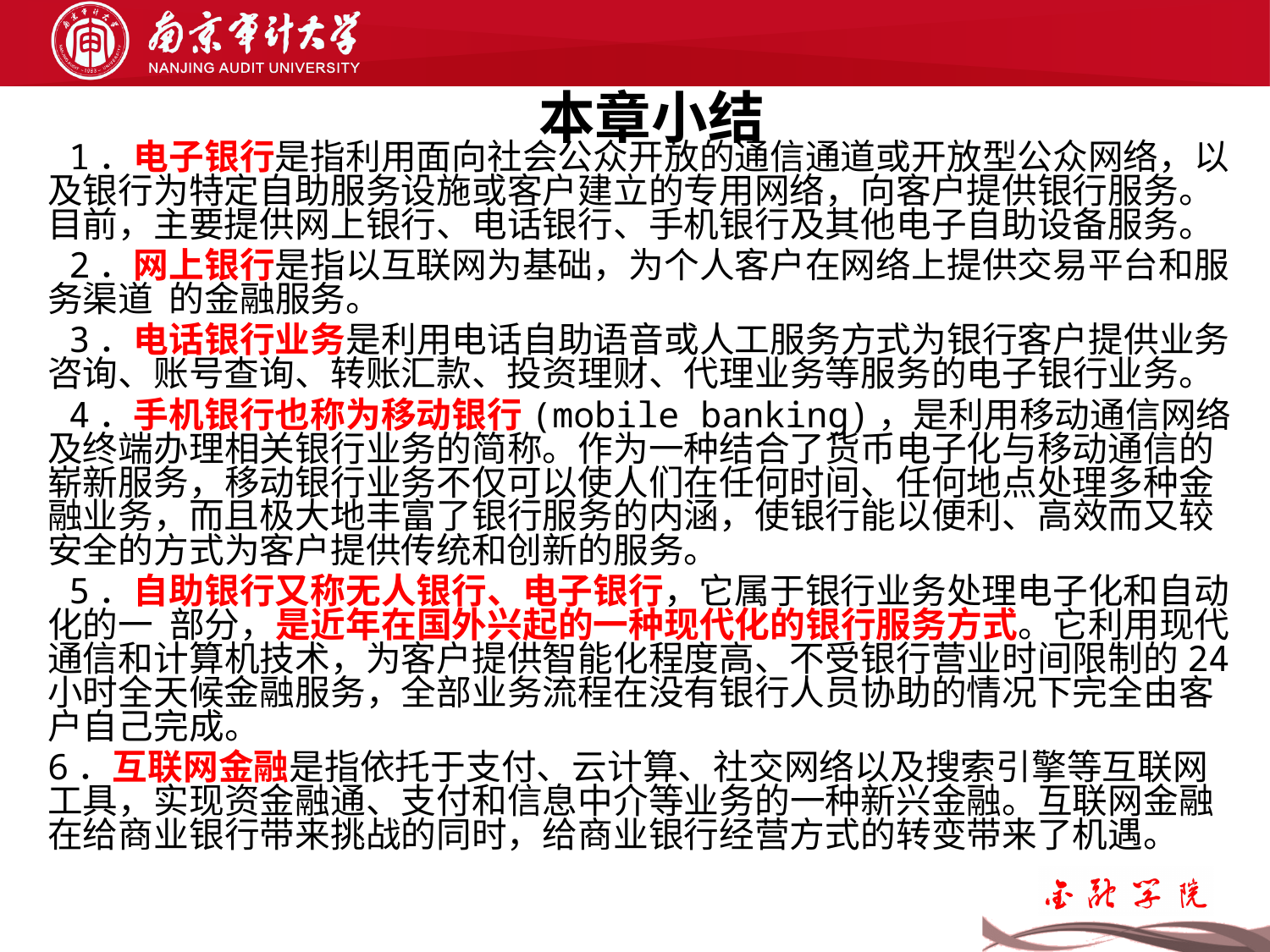

# 本章小结
 1．电子银行是指利用面向社会公众开放的通信通道或开放型公众网络，以及银行为特定自助服务设施或客户建立的专用网络，向客户提供银行服务。目前，主要提供网上银行、电话银行、手机银行及其他电子自助设备服务。
 2．网上银行是指以互联网为基础，为个人客户在网络上提供交易平台和服务渠道  的金融服务。
 3．电话银行业务是利用电话自助语音或人工服务方式为银行客户提供业务咨询、账号查询、转账汇款、投资理财、代理业务等服务的电子银行业务。
 4．手机银行也称为移动银行(mobile banking)，是利用移动通信网络及终端办理相关银行业务的简称。作为一种结合了货币电子化与移动通信的崭新服务，移动银行业务不仅可以使人们在任何时间、任何地点处理多种金融业务，而且极大地丰富了银行服务的内涵，使银行能以便利、高效而又较安全的方式为客户提供传统和创新的服务。
 5．自助银行又称无人银行、电子银行，它属于银行业务处理电子化和自动化的一  部分，是近年在国外兴起的一种现代化的银行服务方式。它利用现代通信和计算机技术，为客户提供智能化程度高、不受银行营业时间限制的24小时全天候金融服务，全部业务流程在没有银行人员协助的情况下完全由客户自己完成。
6．互联网金融是指依托于支付、云计算、社交网络以及搜索引擎等互联网工具，实现资金融通、支付和信息中介等业务的一种新兴金融。互联网金融在给商业银行带来挑战的同时，给商业银行经营方式的转变带来了机遇。